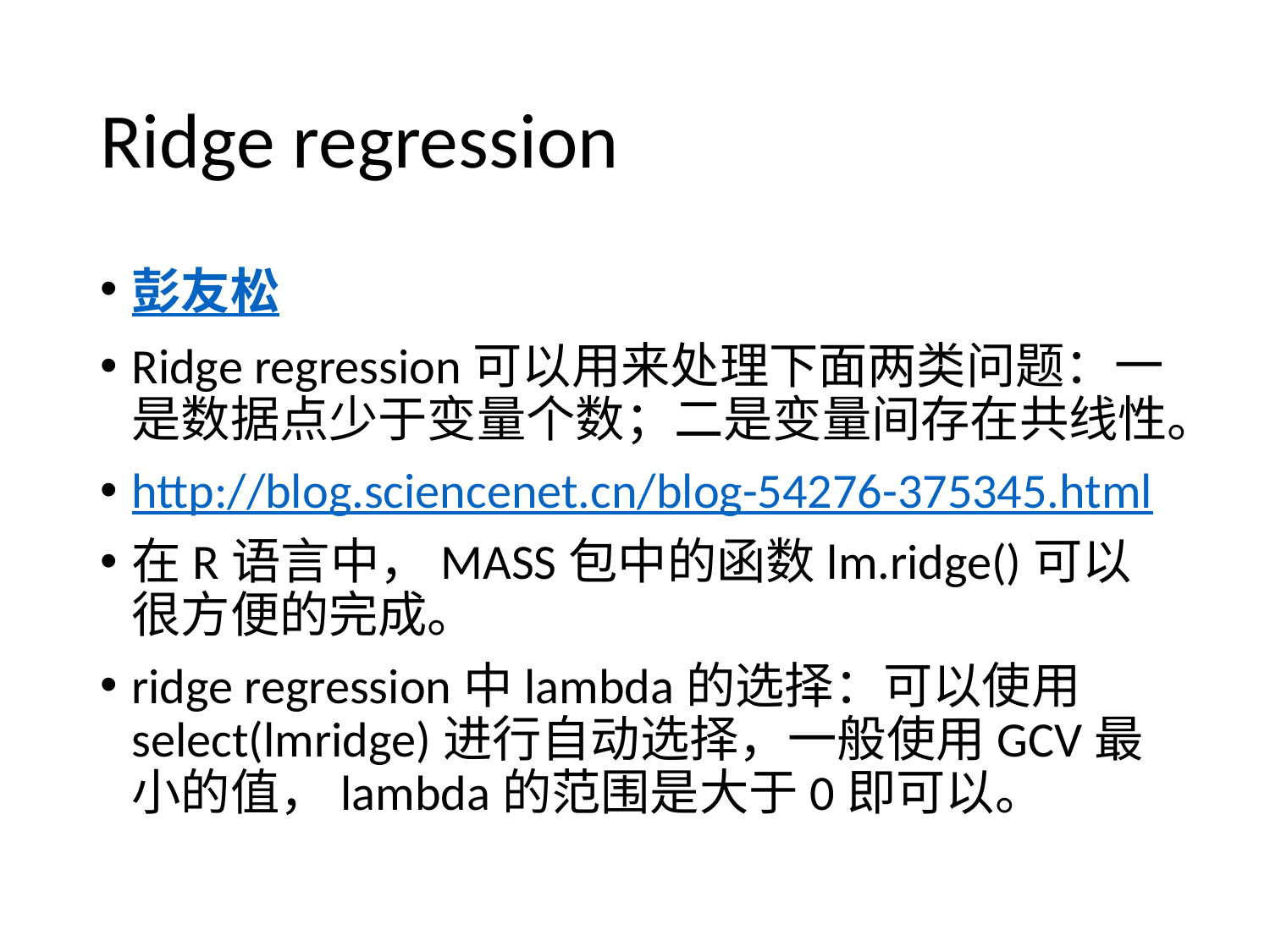

# Ridge regression
彭友松
Ridge regression可以用来处理下面两类问题：一是数据点少于变量个数；二是变量间存在共线性。
http://blog.sciencenet.cn/blog-54276-375345.html
在R语言中，MASS包中的函数lm.ridge()可以很方便的完成。
ridge regression中lambda的选择：可以使用select(lmridge)进行自动选择，一般使用GCV最小的值，lambda的范围是大于0即可以。